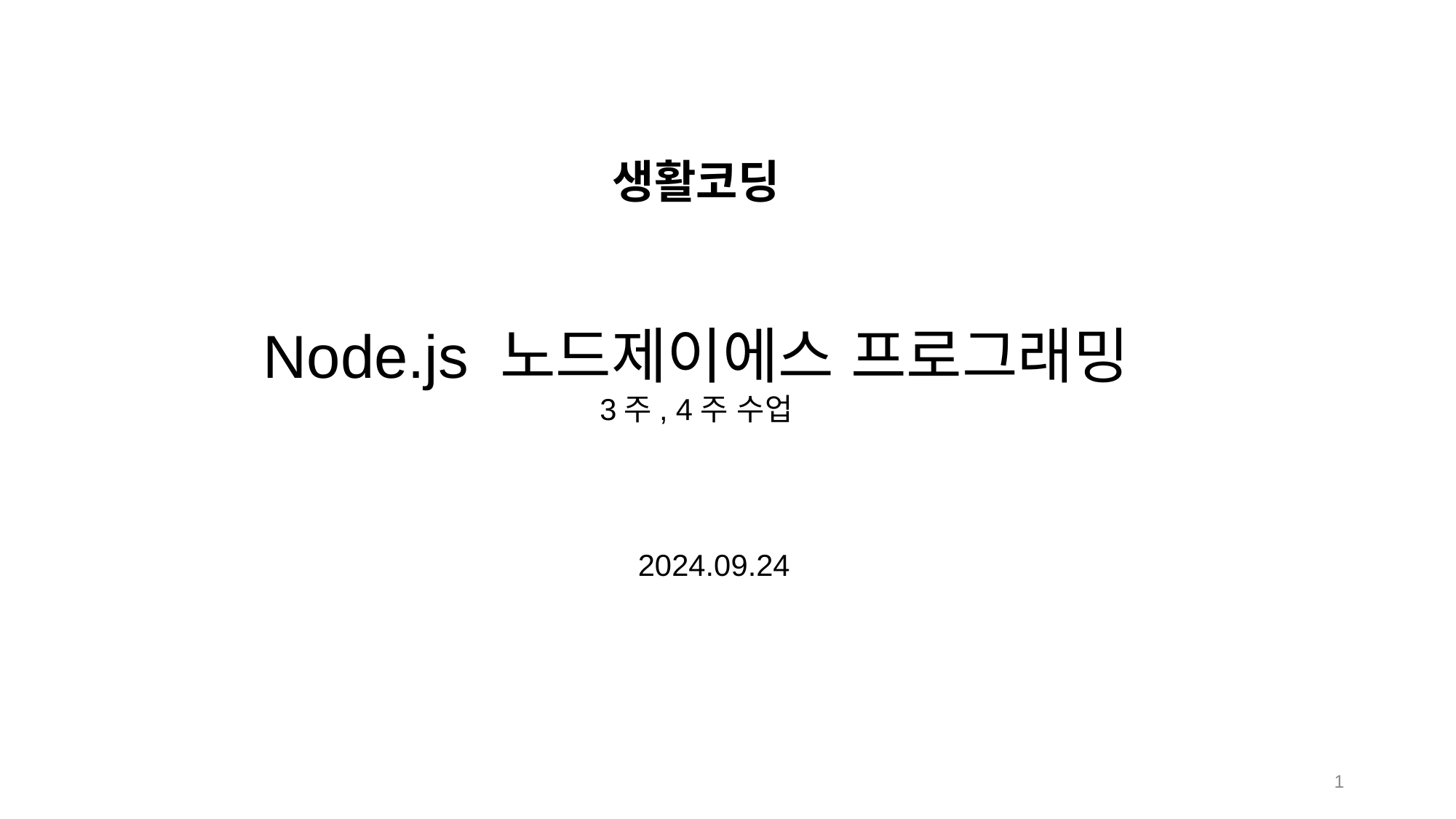

생활코딩
Node.js 노드제이에스 프로그래밍
3주, 4주 수업
2024.09.24
1